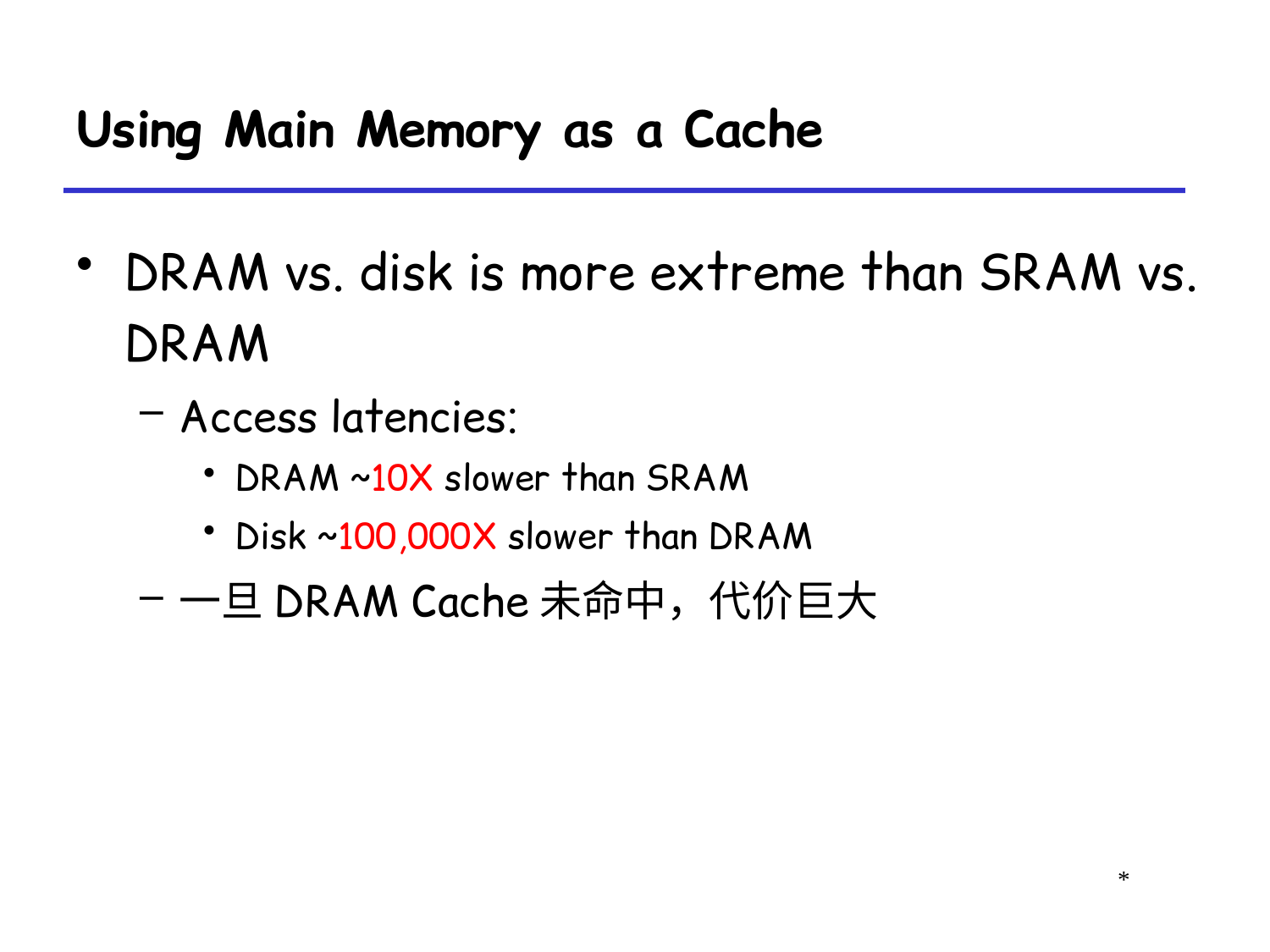

# Using Main Memory as a Cache
DRAM vs. disk is more extreme than SRAM vs. DRAM
Access latencies:
DRAM ~10X slower than SRAM
Disk ~100,000X slower than DRAM
一旦DRAM Cache未命中，代价巨大
*